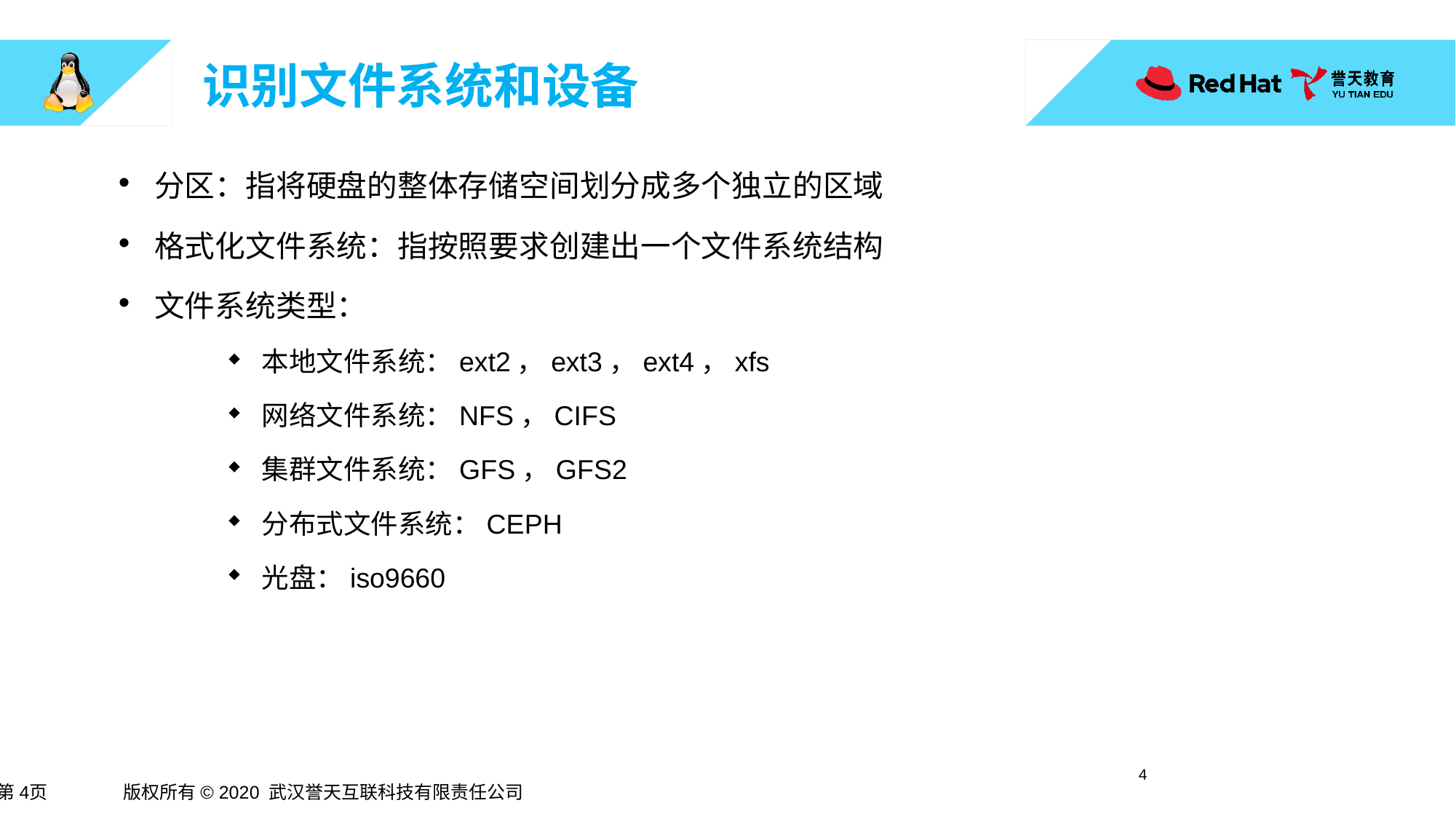

# 识别文件系统和设备
分区：指将硬盘的整体存储空间划分成多个独立的区域
格式化文件系统：指按照要求创建出一个文件系统结构
文件系统类型：
本地文件系统：ext2，ext3，ext4，xfs
网络文件系统：NFS，CIFS
集群文件系统：GFS，GFS2
分布式文件系统：CEPH
光盘：iso9660
4